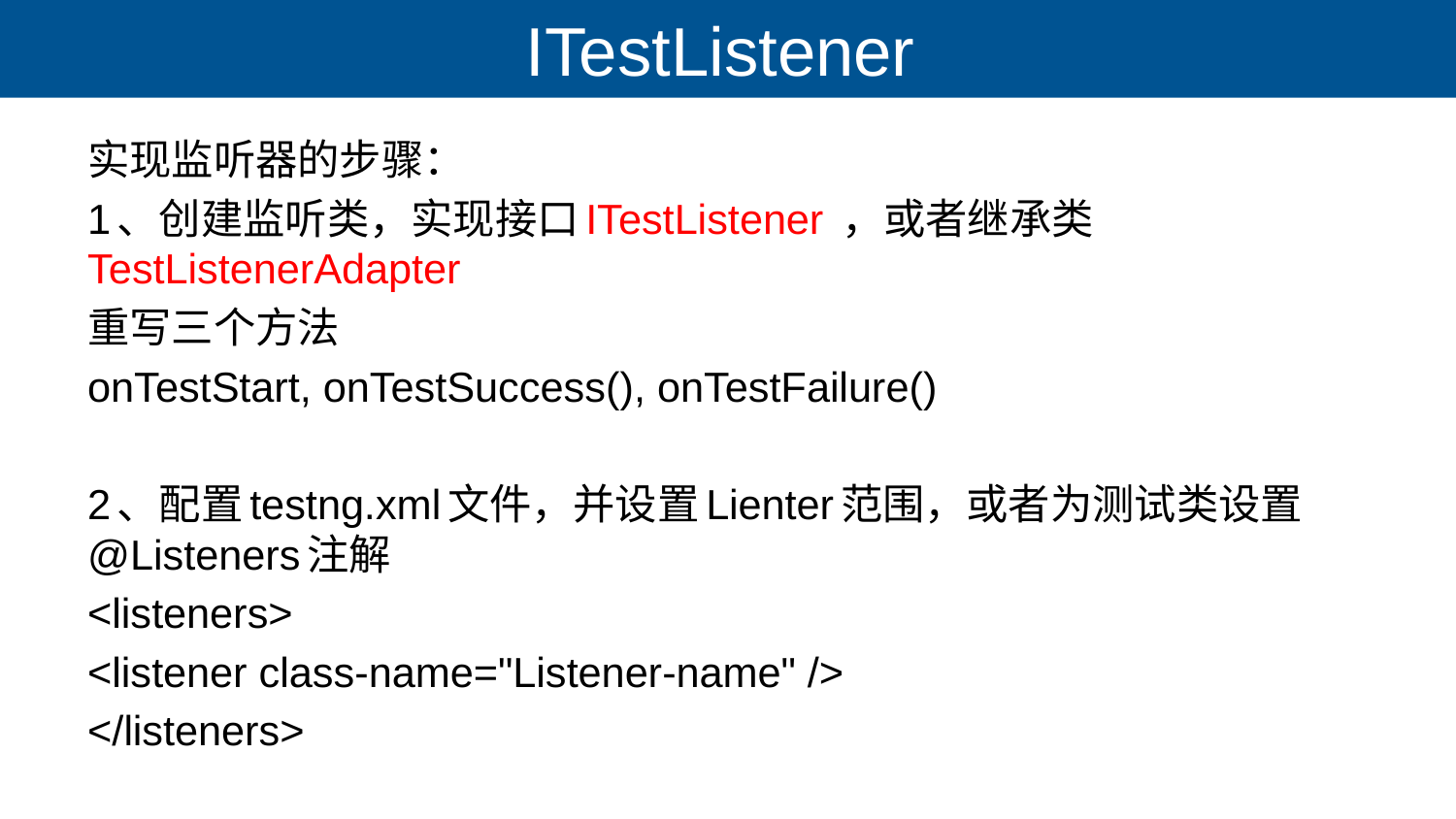

# ITestListener
实现监听器的步骤：
1、创建监听类，实现接口ITestListener ，或者继承类TestListenerAdapter
重写三个方法
onTestStart, onTestSuccess(), onTestFailure()

2、配置testng.xml文件，并设置Lienter范围，或者为测试类设置@Listeners注解
<listeners>
<listener class-name="Listener-name" />
</listeners>